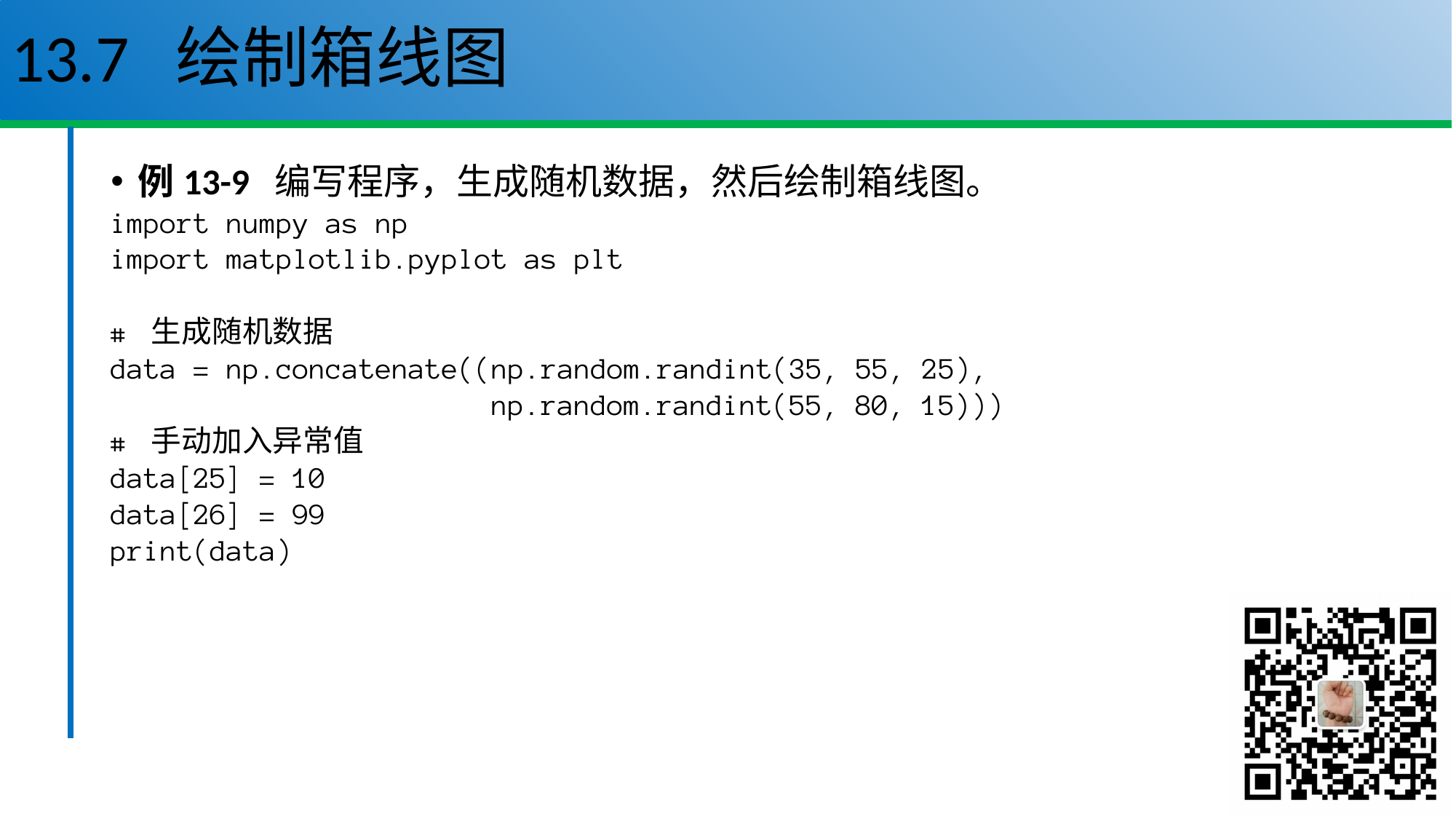

# 13.7  绘制箱线图
例13-9  编写程序，生成随机数据，然后绘制箱线图。
import numpy as np
import matplotlib.pyplot as plt

# 生成随机数据
data = np.concatenate((np.random.randint(35, 55, 25),
                       np.random.randint(55, 80, 15)))
# 手动加入异常值
data[25] = 10
data[26] = 99
print(data)
25